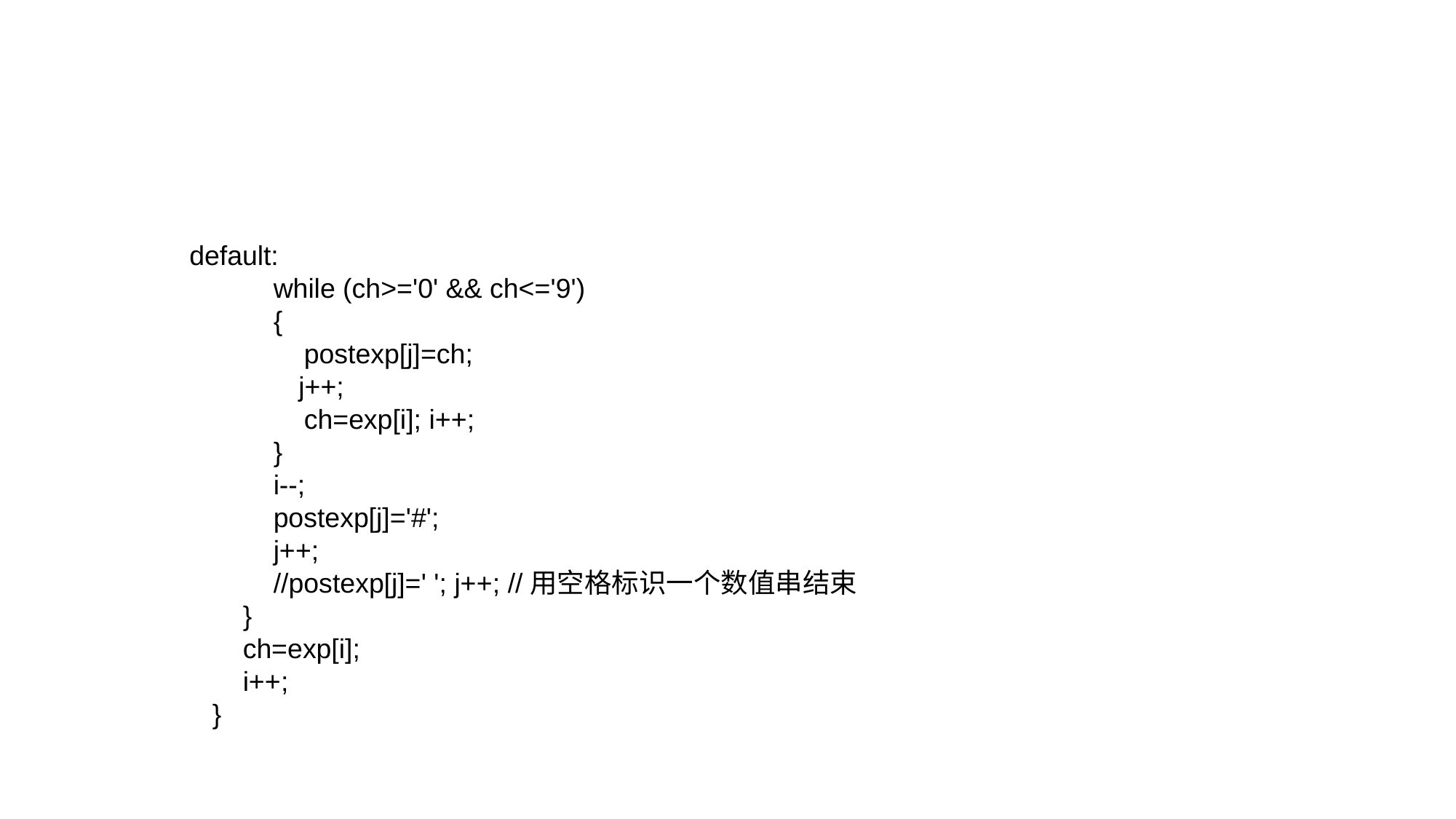

#
 default:
            while (ch>='0' && ch<='9')
            {
                postexp[j]=ch;
	 j++;
                ch=exp[i]; i++;
            }
            i--;
            postexp[j]='#';
            j++;
            //postexp[j]=' '; j++; //用空格标识一个数值串结束
        }
        ch=exp[i];
        i++;
    }